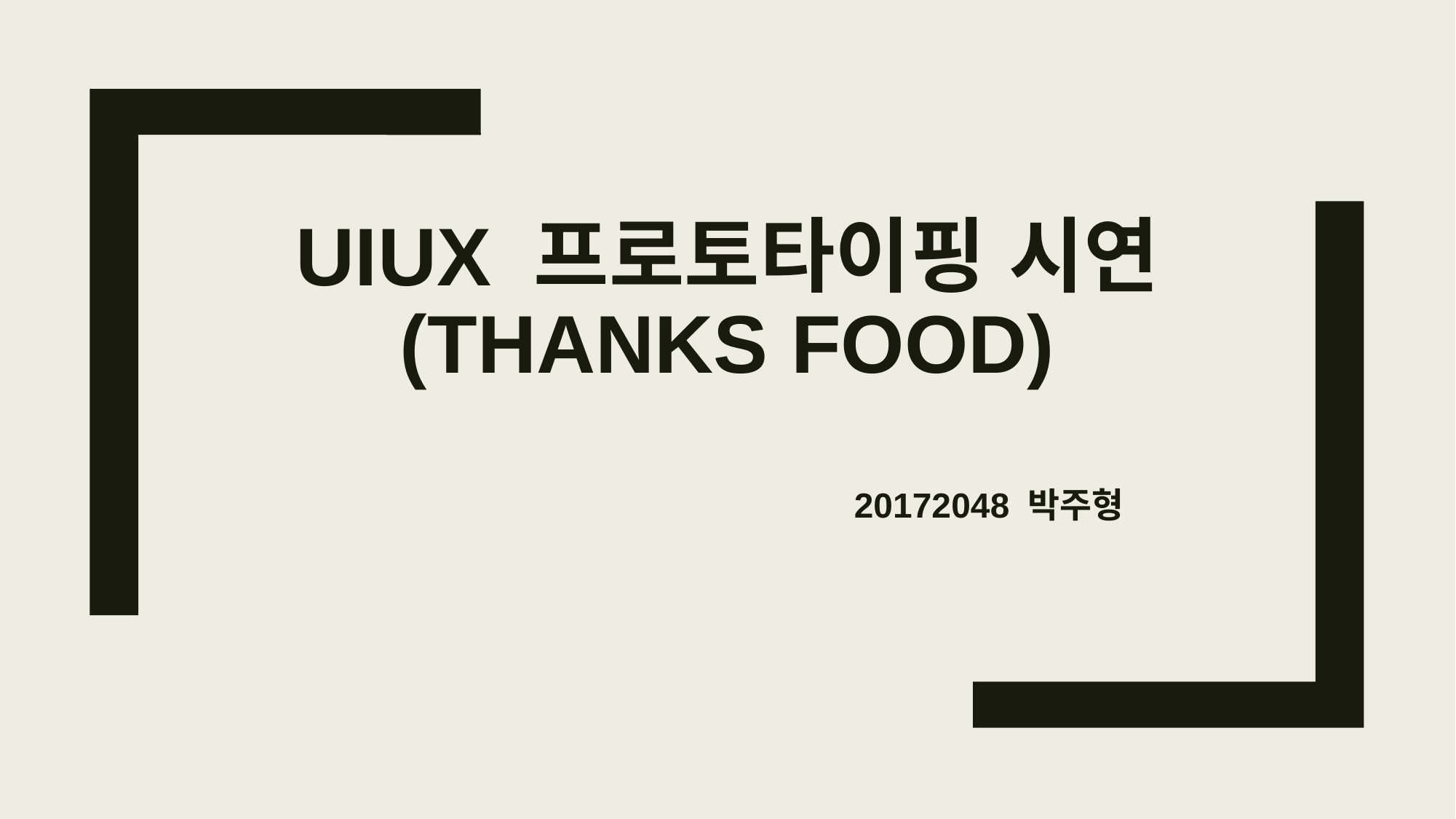

# UIUX 프로토타이핑 시연 (ThANKS FOOD)
20172048 박주형